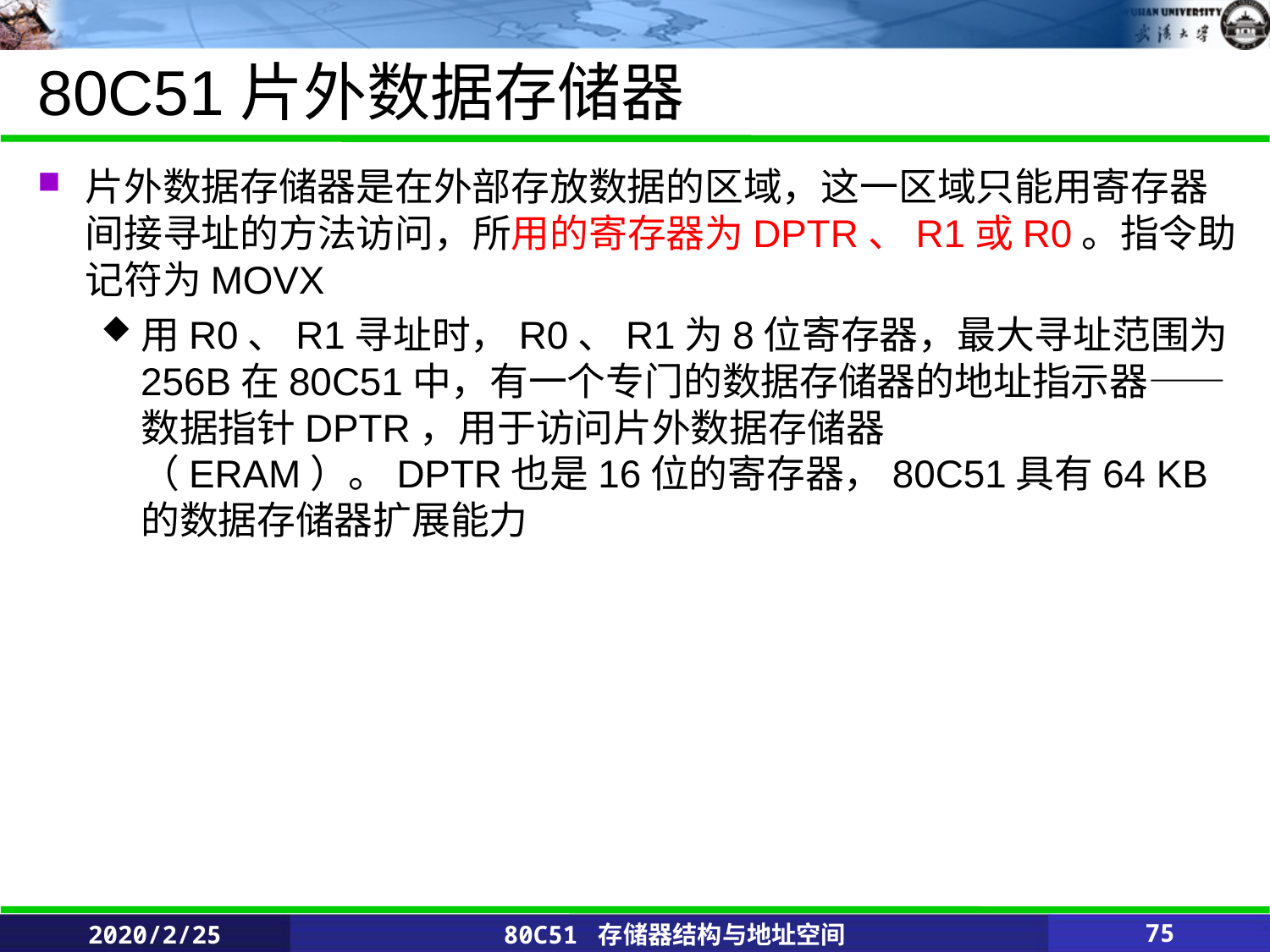

# 80C51片外数据存储器
片外数据存储器是在外部存放数据的区域，这一区域只能用寄存器间接寻址的方法访问，所用的寄存器为DPTR、R1或R0。指令助记符为MOVX
用R0、R1寻址时，R0、R1为8位寄存器，最大寻址范围为256B在80C51中，有一个专门的数据存储器的地址指示器——数据指针DPTR，用于访问片外数据存储器（ERAM）。DPTR也是16位的寄存器，80C51具有64 KB的数据存储器扩展能力
2020/2/25
80C51 存储器结构与地址空间
75